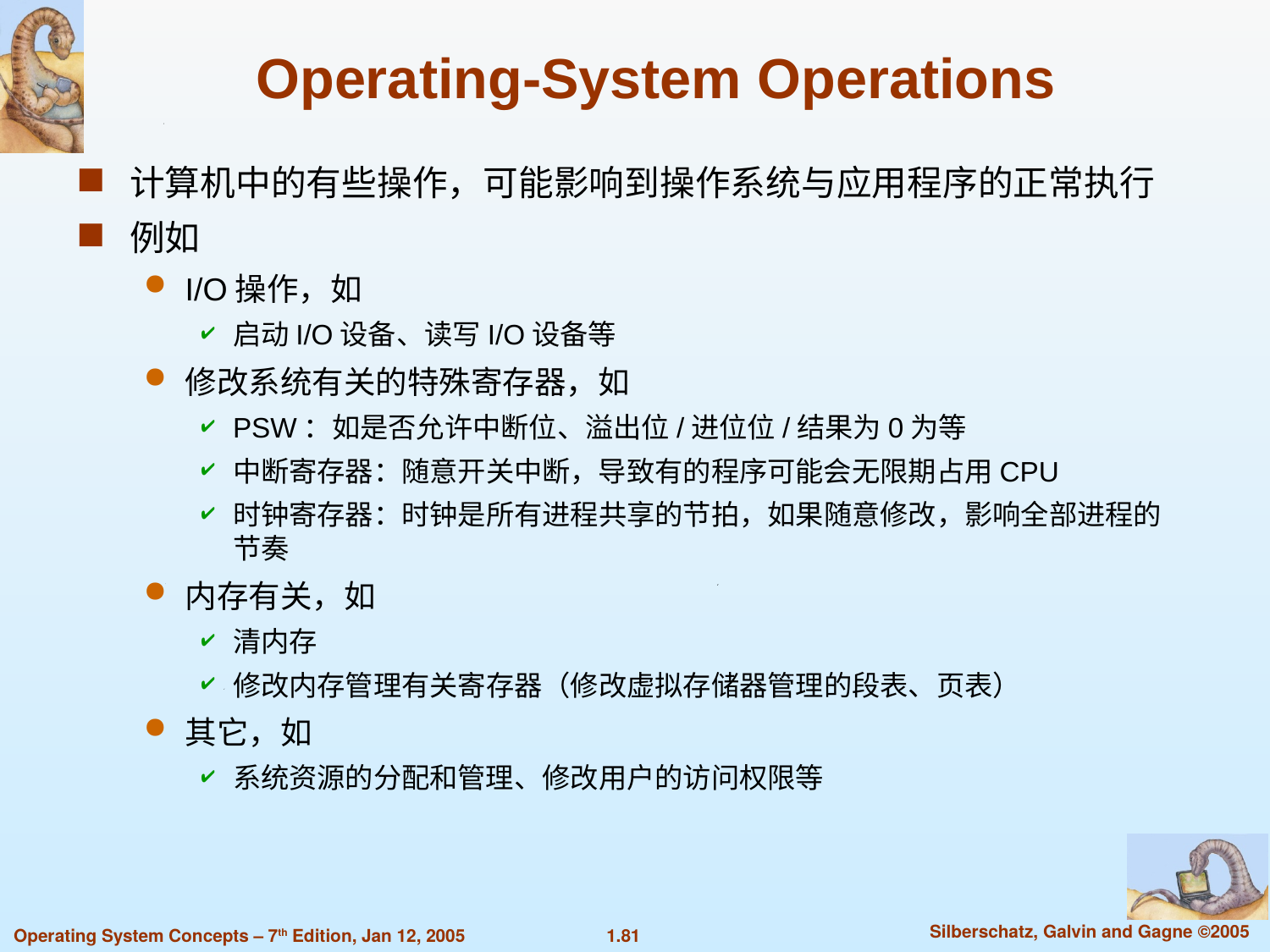

# Operating-System Operations
计算机中的有些操作，可能影响到操作系统与应用程序的正常执行
例如
I/O操作，如
启动I/O设备、读写I/O设备等
修改系统有关的特殊寄存器，如
PSW：如是否允许中断位、溢出位/进位位/结果为0为等
中断寄存器：随意开关中断，导致有的程序可能会无限期占用CPU
时钟寄存器：时钟是所有进程共享的节拍，如果随意修改，影响全部进程的节奏
内存有关，如
清内存
修改内存管理有关寄存器（修改虚拟存储器管理的段表、页表）
其它，如
系统资源的分配和管理、修改用户的访问权限等